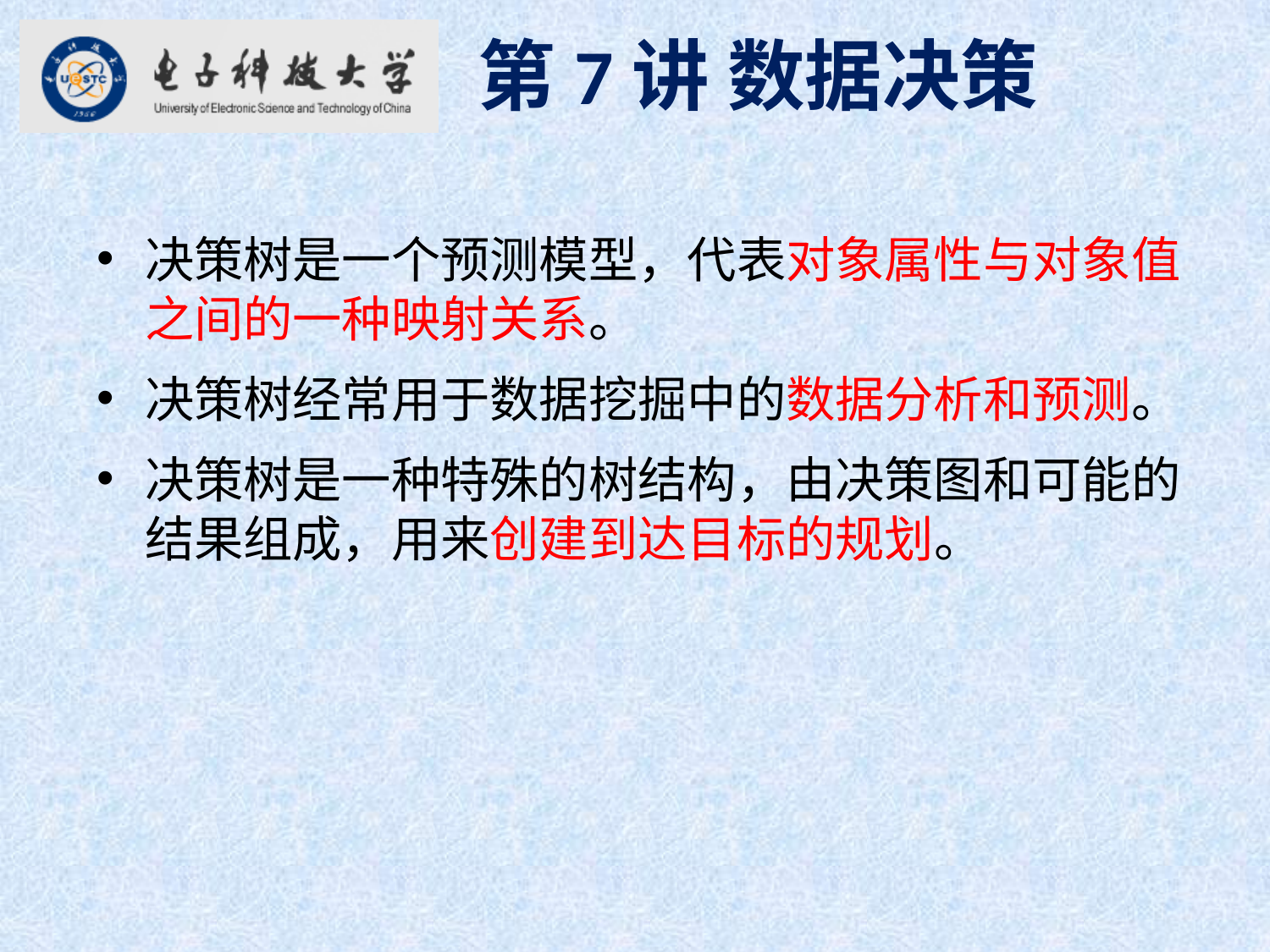

第7讲 数据决策
决策树是一个预测模型，代表对象属性与对象值之间的一种映射关系。
决策树经常用于数据挖掘中的数据分析和预测。
决策树是一种特殊的树结构，由决策图和可能的结果组成，用来创建到达目标的规划。